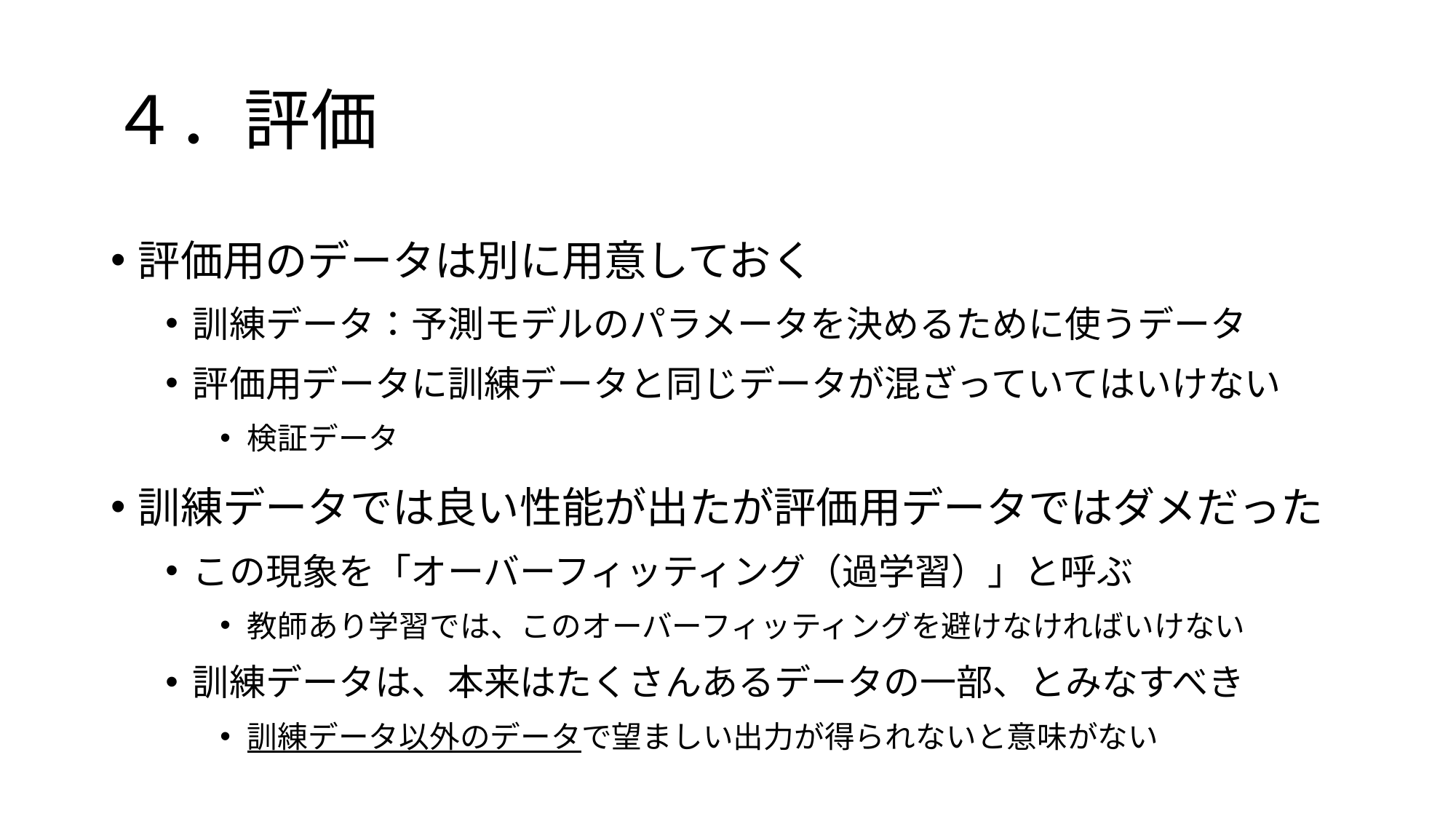

# ４．評価
評価用のデータは別に用意しておく
訓練データ：予測モデルのパラメータを決めるために使うデータ
評価用データに訓練データと同じデータが混ざっていてはいけない
検証データ
訓練データでは良い性能が出たが評価用データではダメだった
この現象を「オーバーフィッティング（過学習）」と呼ぶ
教師あり学習では、このオーバーフィッティングを避けなければいけない
訓練データは、本来はたくさんあるデータの一部、とみなすべき
訓練データ以外のデータで望ましい出力が得られないと意味がない